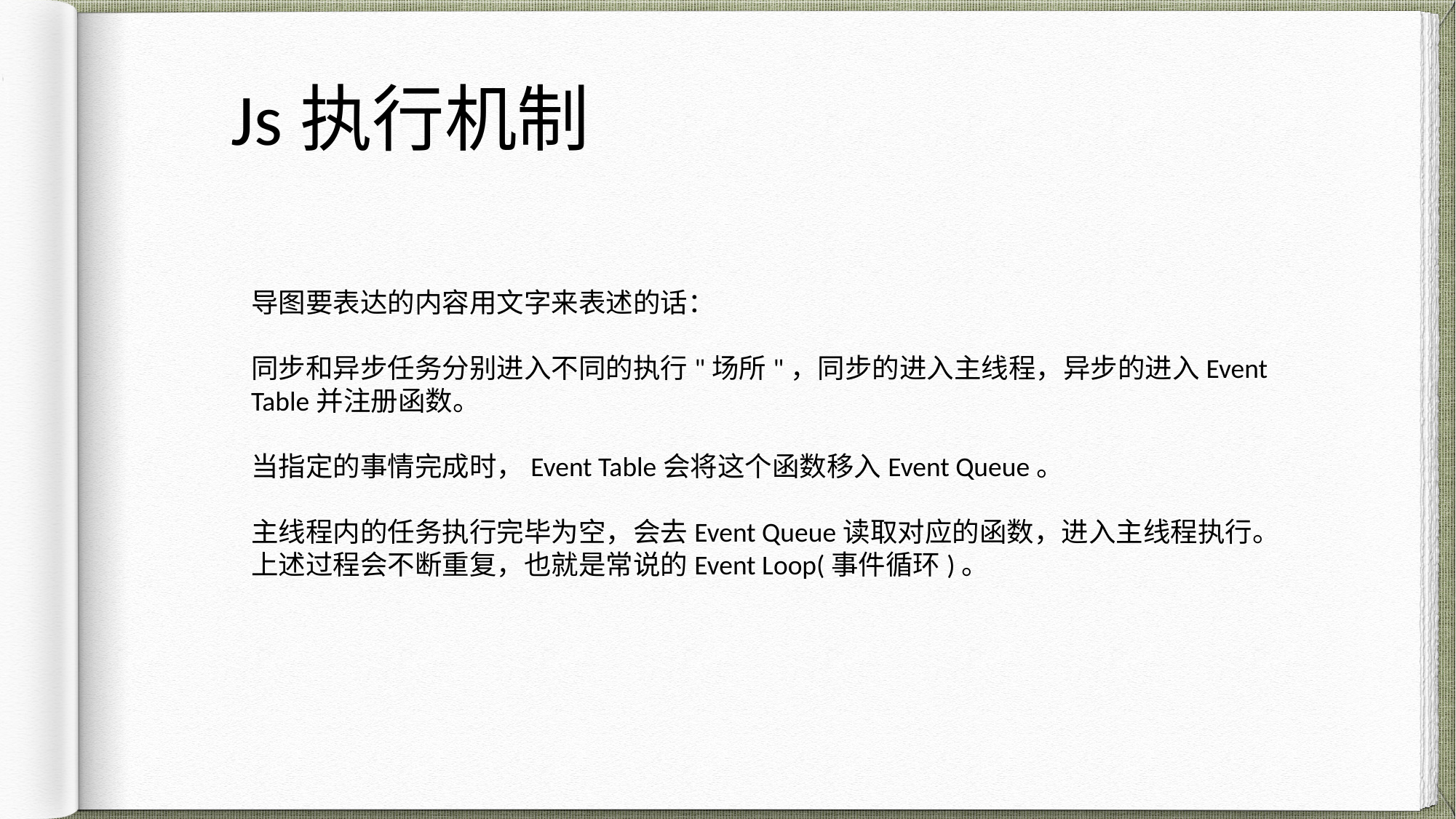

# Js执行机制
导图要表达的内容用文字来表述的话：

同步和异步任务分别进入不同的执行"场所"，同步的进入主线程，异步的进入Event Table并注册函数。

当指定的事情完成时，Event Table会将这个函数移入Event Queue。

主线程内的任务执行完毕为空，会去Event Queue读取对应的函数，进入主线程执行。
上述过程会不断重复，也就是常说的Event Loop(事件循环)。